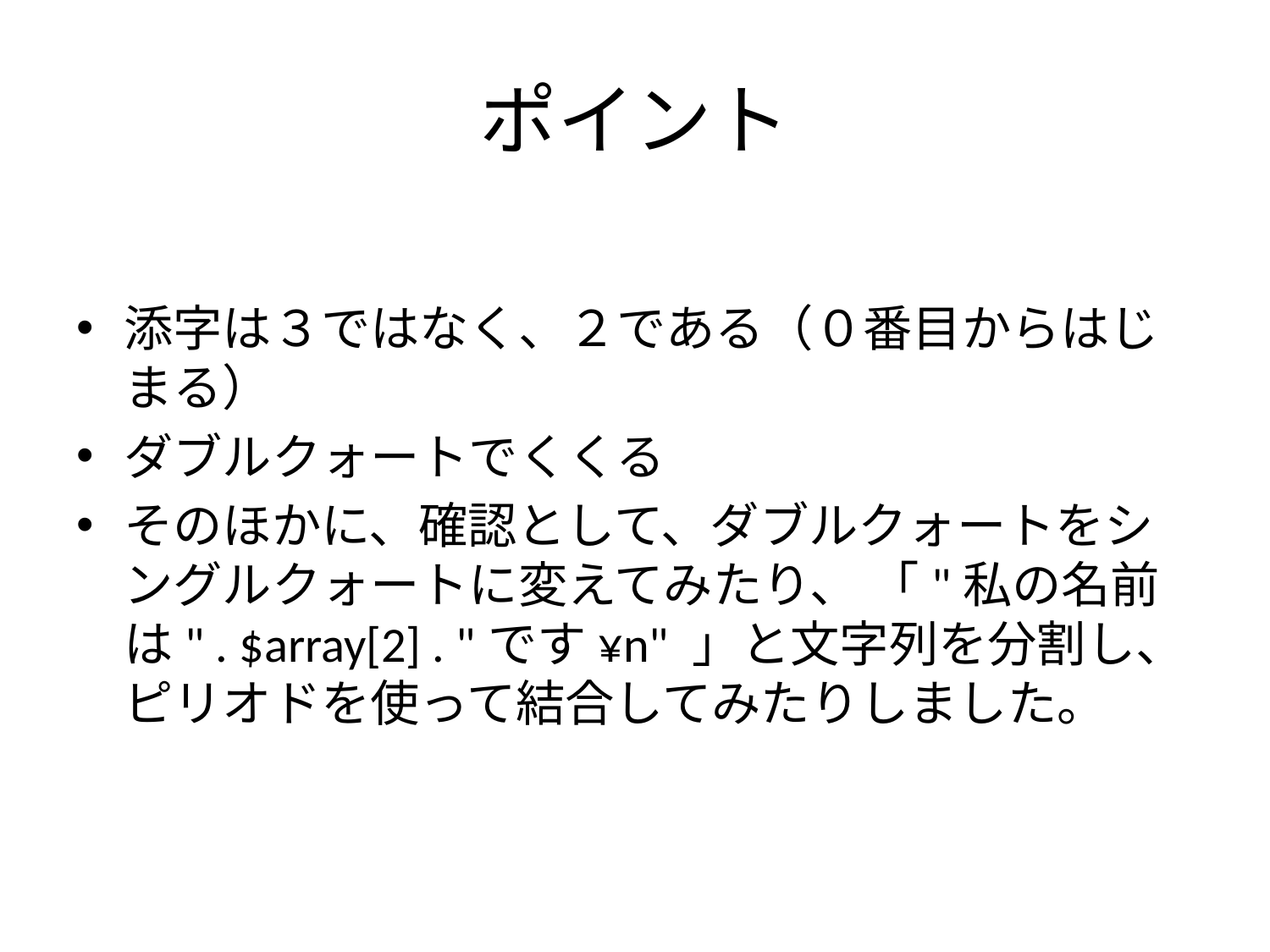

# ポイント

添字は３ではなく、２である（０番目からはじまる）
ダブルクォートでくくる
そのほかに、確認として、ダブルクォートをシングルクォートに変えてみたり、 「"私の名前は" . $array[2] . "です¥n" 」と文字列を分割し、 ピリオドを使って結合してみたりしました。